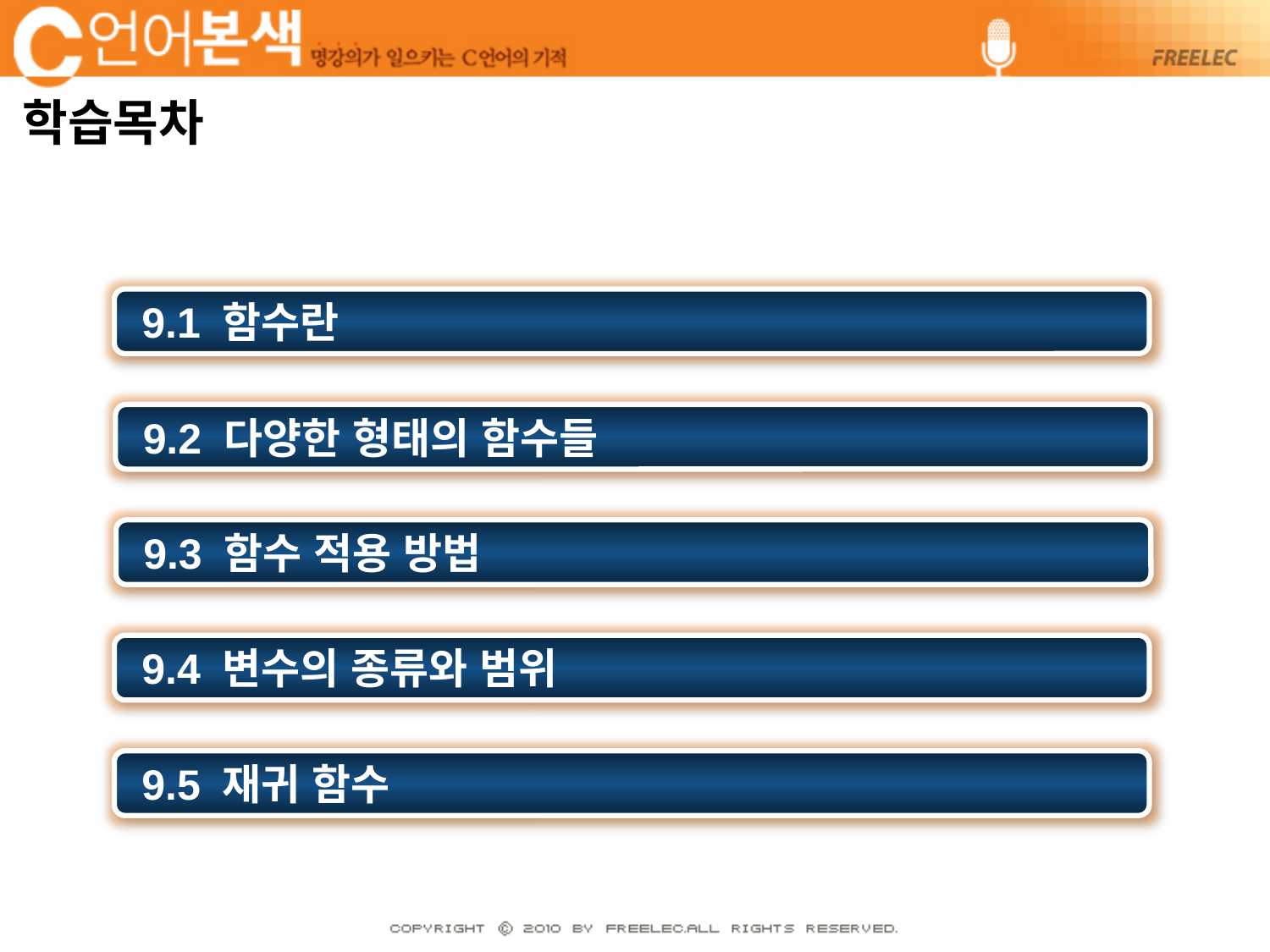

# 학습목차
 9.1 함수란
 9.2 다양한 형태의 함수들
 9.3 함수 적용 방법
 9.4 변수의 종류와 범위
 9.5 재귀 함수